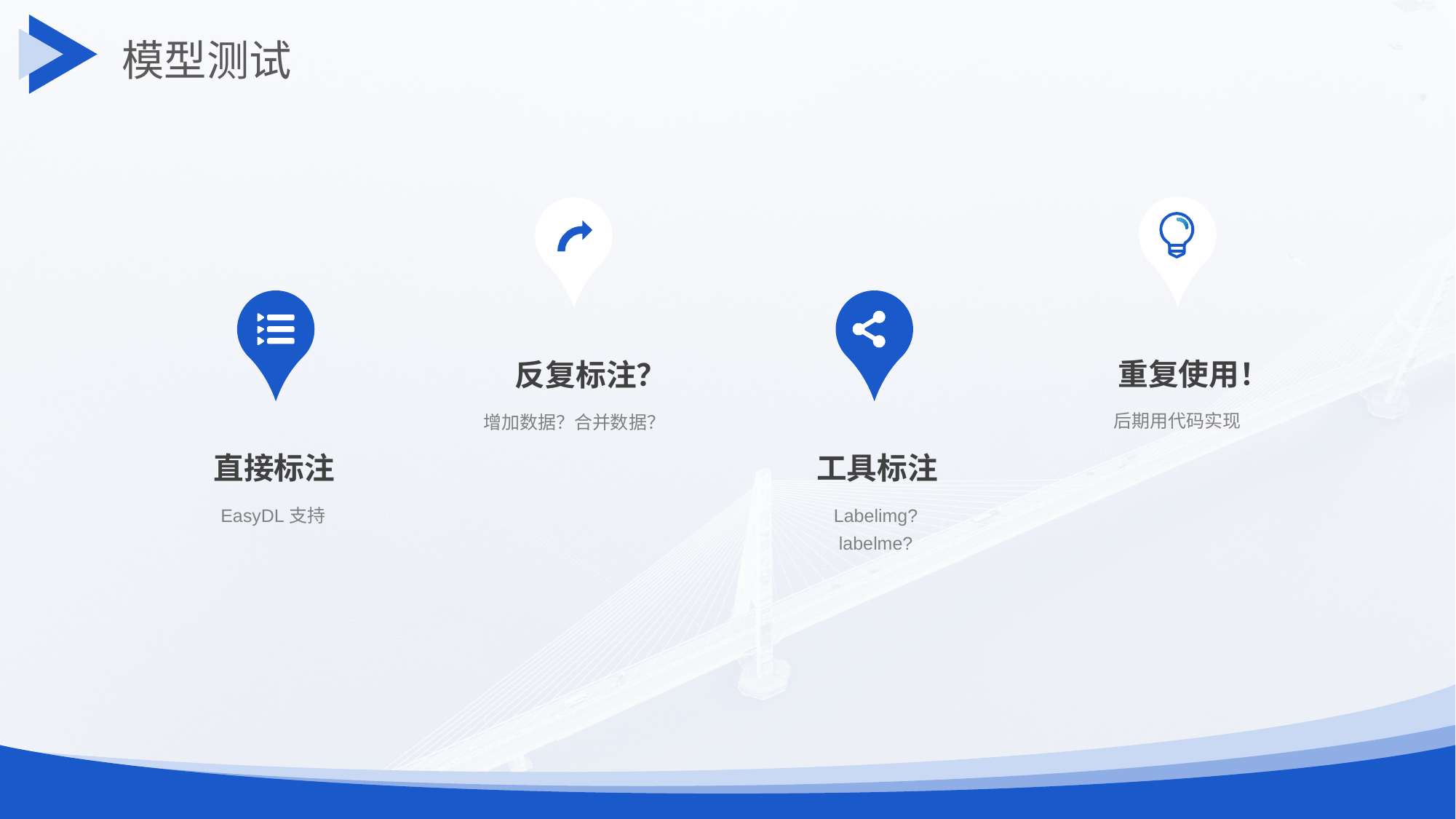

模型测试

重复使用！
后期用代码实现

反复标注？
增加数据？合并数据？

直接标注
EasyDL支持

工具标注
Labelimg?
labelme?